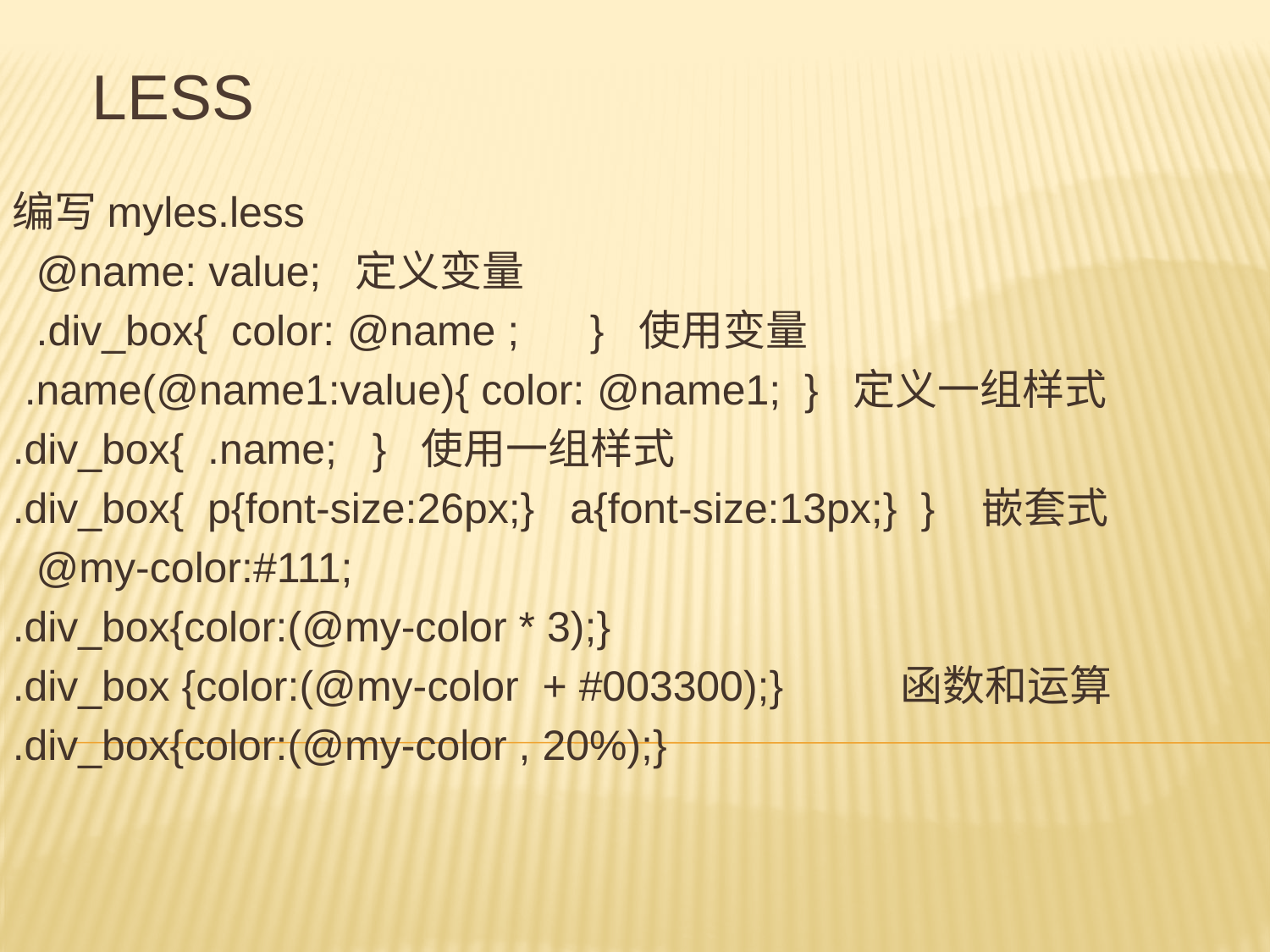

# less
编写myles.less
  @name: value;  定义变量
  .div_box{  color: @name ;      }  使用变量
 .name(@name1:value){ color: @name1;  }  定义一组样式
.div_box{  .name;   }  使用一组样式
.div_box{  p{font-size:26px;}   a{font-size:13px;}  }   嵌套式
  @my-color:#111;
.div_box{color:(@my-color * 3);}
.div_box {color:(@my-color  + #003300);}         函数和运算
.div_box{color:(@my-color , 20%);}